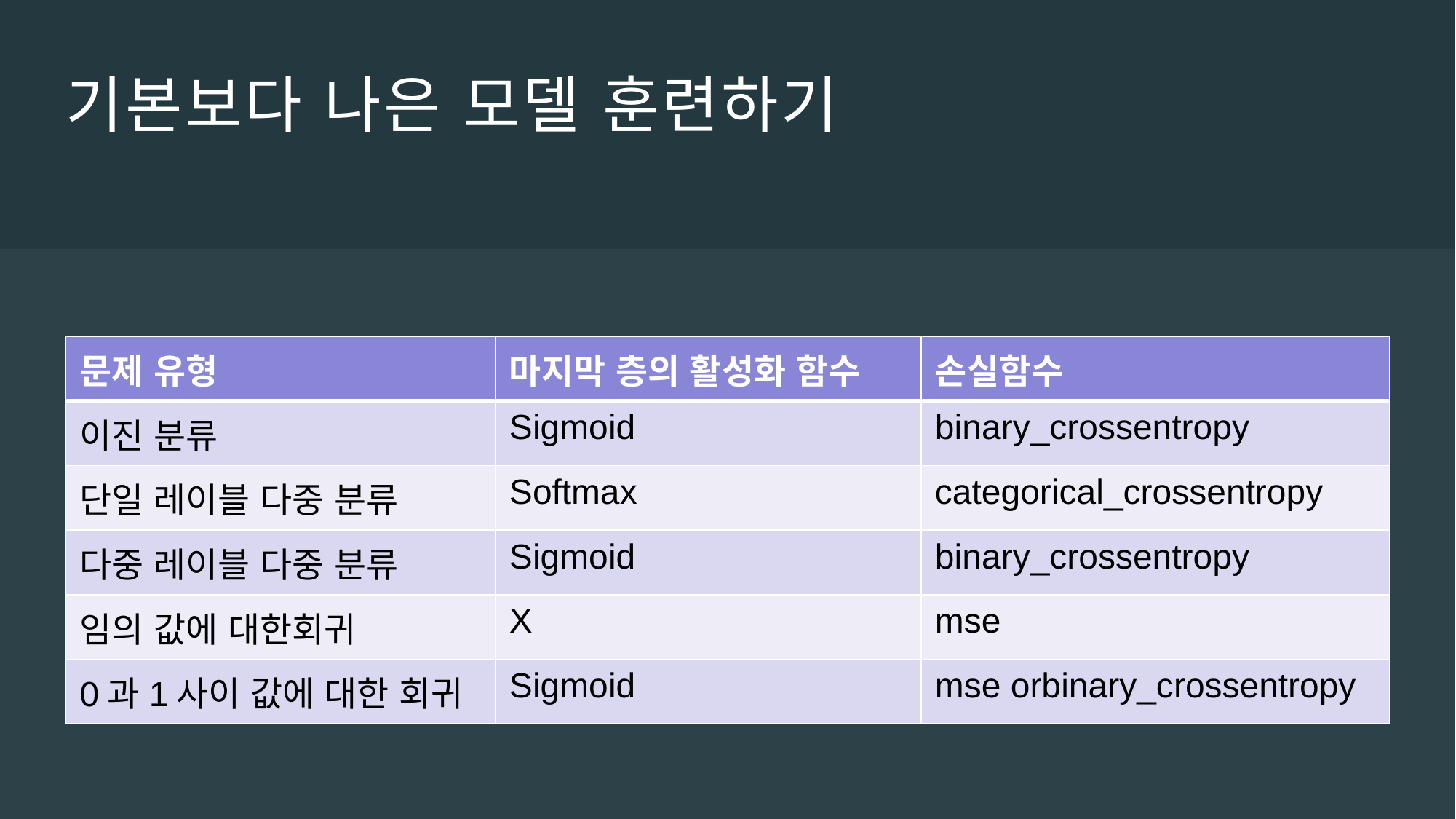

# 기본보다 나은 모델 훈련하기

| 문제 유형​ | 마지막 층의 활성화 함수​ | 손실함수​ |
| --- | --- | --- |
| 이진 분류​ | Sigmoid​ | binary\_crossentropy​ |
| 단일 레이블 다중 분류​ | Softmax​ | categorical\_crossentropy​ |
| 다중 레이블 다중 분류​ | Sigmoid​ | binary\_crossentropy​ |
| 임의 값에 대한회귀​ | X​ | mse​ |
| 0과1사이 값에 대한 회귀​ | Sigmoid​ | mse orbinary\_crossentropy​ |